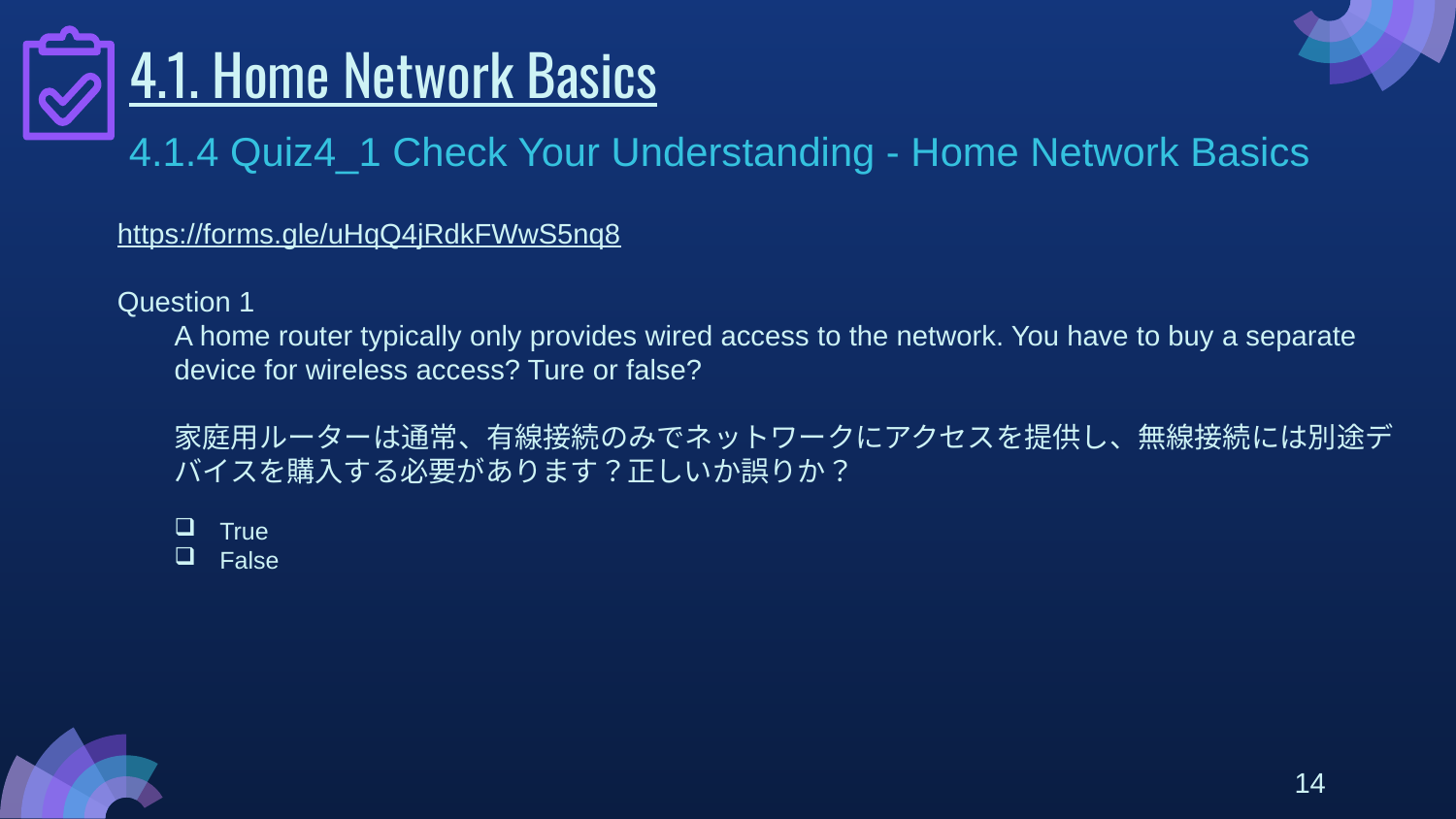

# 4.1. Home Network Basics
4.1.4 Quiz4_1 Check Your Understanding - Home Network Basics
https://forms.gle/uHqQ4jRdkFWwS5nq8

Question 1
A home router typically only provides wired access to the network. You have to buy a separate device for wireless access? Ture or false?

家庭用ルーターは通常、有線接続のみでネットワークにアクセスを提供し、無線接続には別途デバイスを購入する必要があります？正しいか誤りか？

True
False

14